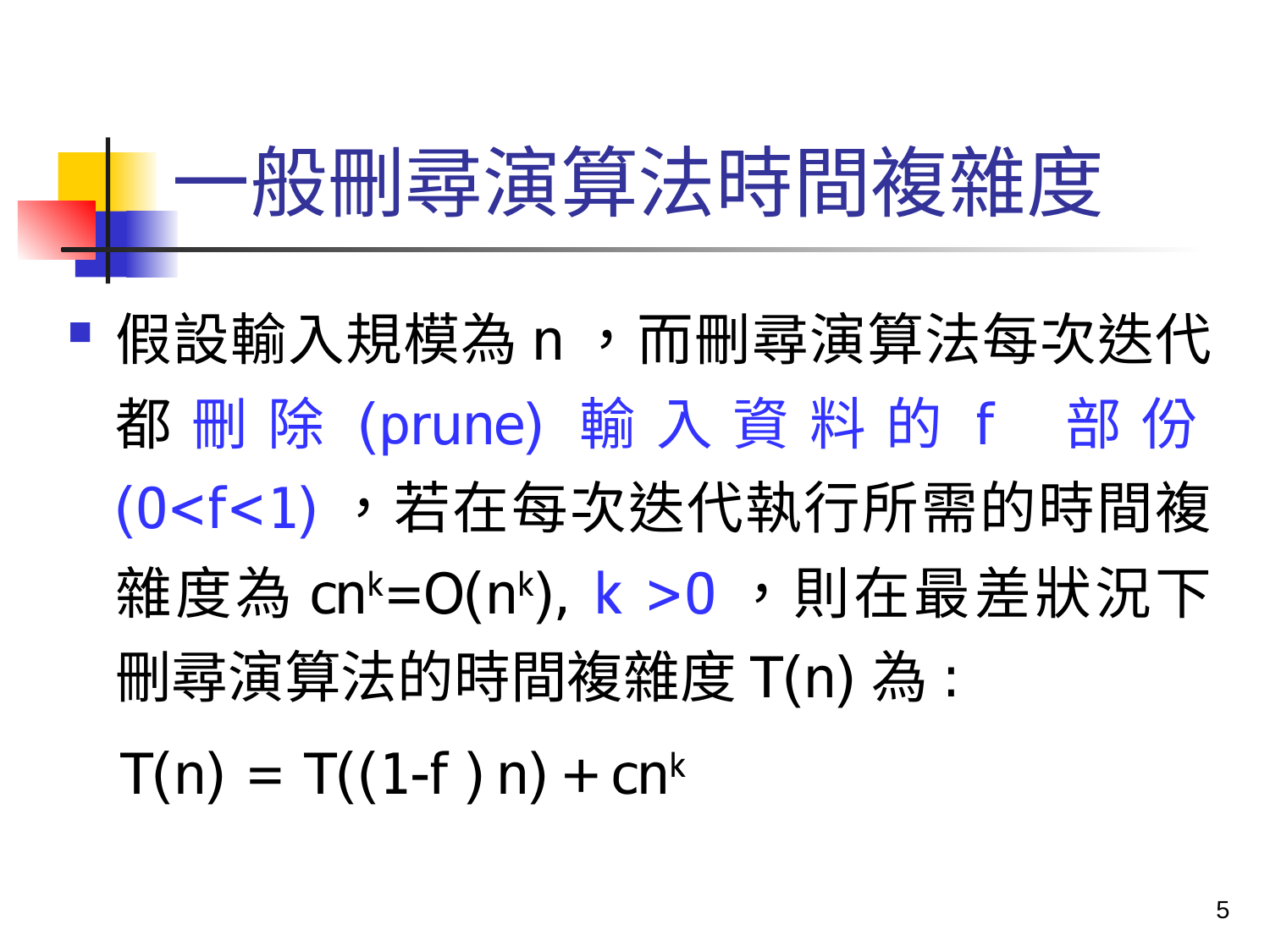

# 一般刪尋演算法時間複雜度
假設輸入規模為n，而刪尋演算法每次迭代都刪除(prune)輸入資料的f 部份(0<f<1)，若在每次迭代執行所需的時間複雜度為cnk=O(nk), k >0，則在最差狀況下刪尋演算法的時間複雜度T(n)為:
   T(n) = T((1−f ) n) + cnk

5